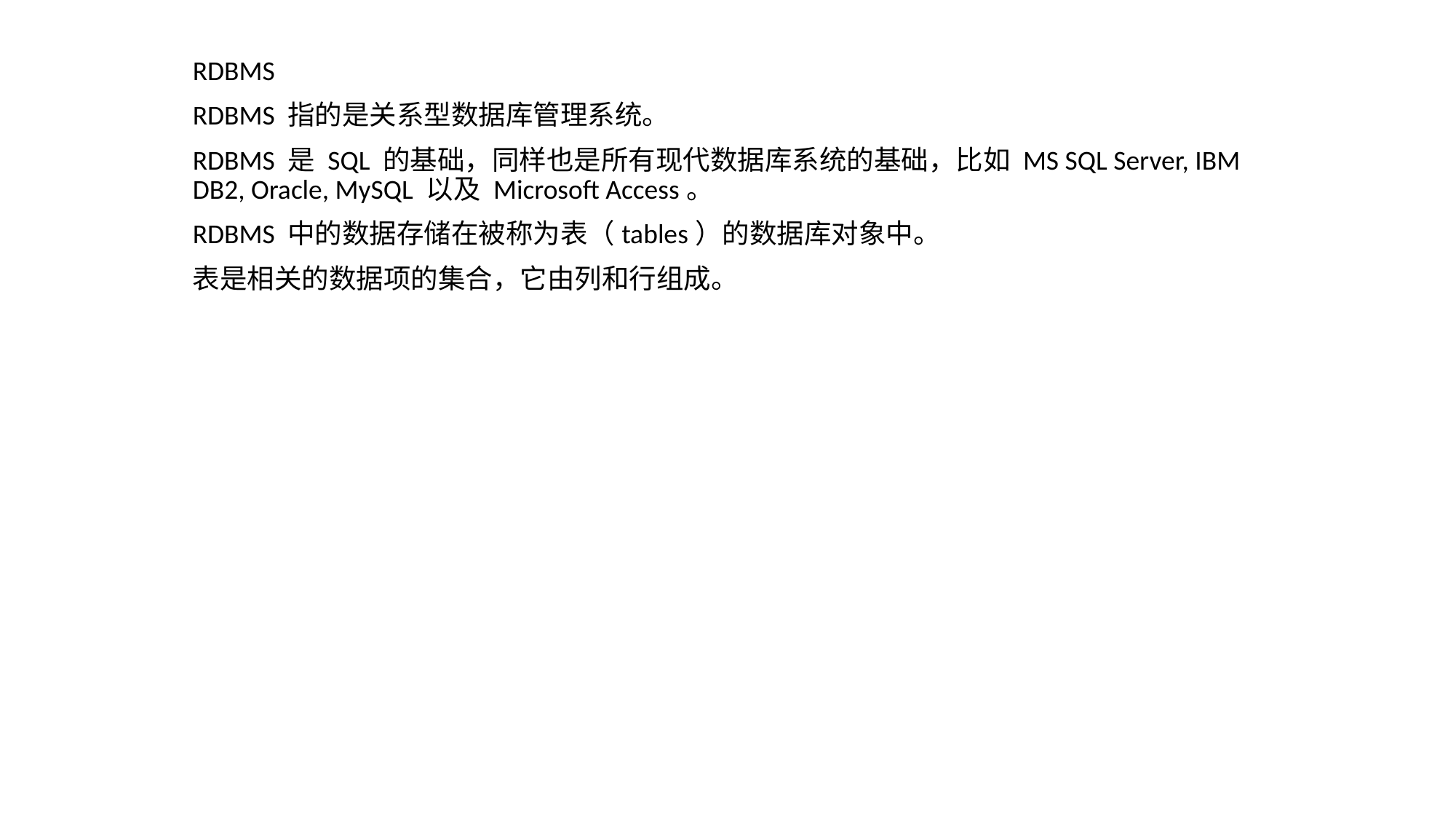

RDBMS
RDBMS 指的是关系型数据库管理系统。
RDBMS 是 SQL 的基础，同样也是所有现代数据库系统的基础，比如 MS SQL Server, IBM DB2, Oracle, MySQL 以及 Microsoft Access。
RDBMS 中的数据存储在被称为表（tables）的数据库对象中。
表是相关的数据项的集合，它由列和行组成。